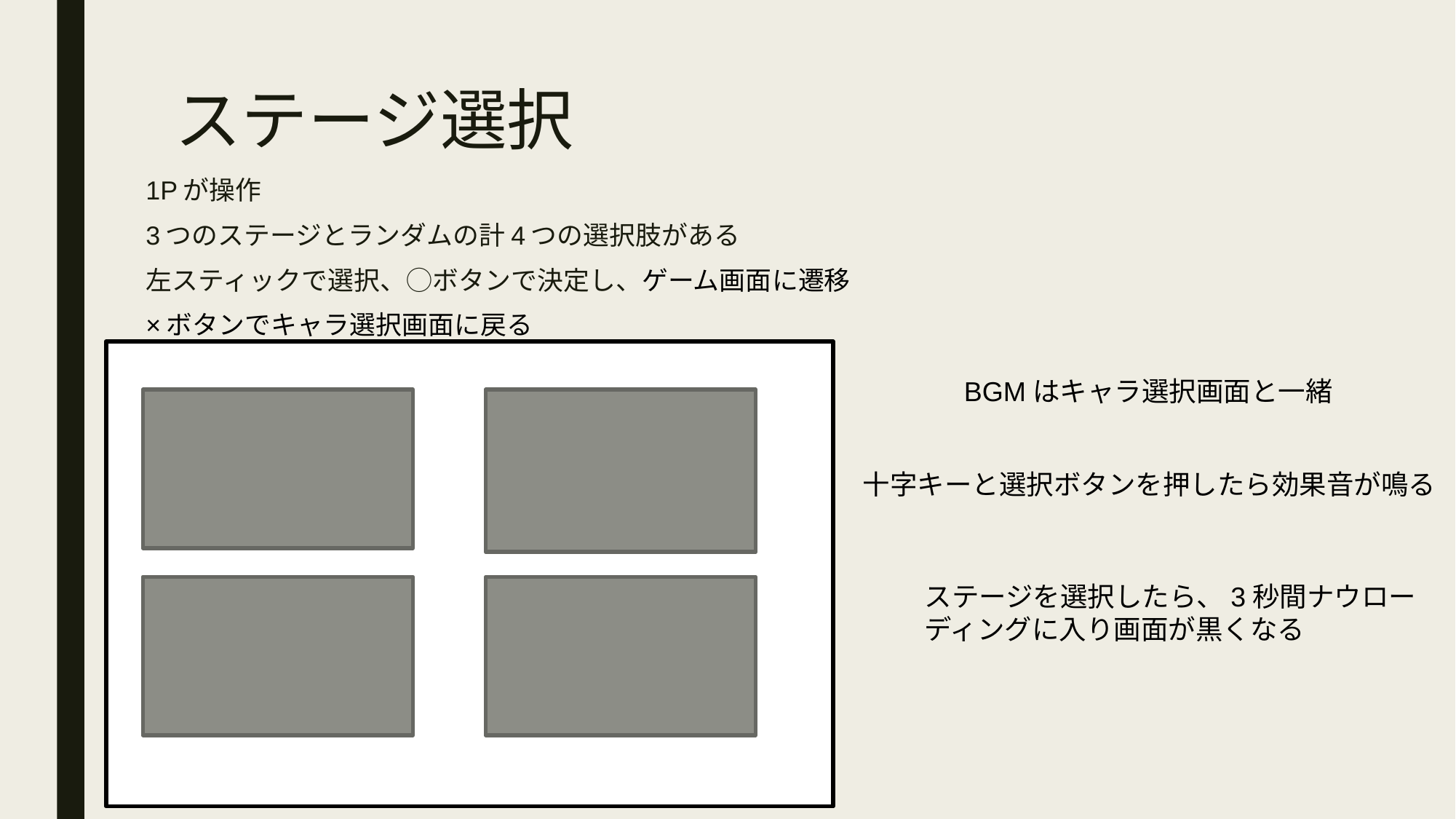

# ステージ選択
1Pが操作
3つのステージとランダムの計4つの選択肢がある
左スティックで選択、◯ボタンで決定し、ゲーム画面に遷移
×ボタンでキャラ選択画面に戻る

BGMはキャラ選択画面と一緒

十字キーと選択ボタンを押したら効果音が鳴る

ステージを選択したら、3秒間ナウローディングに入り画面が黒くなる